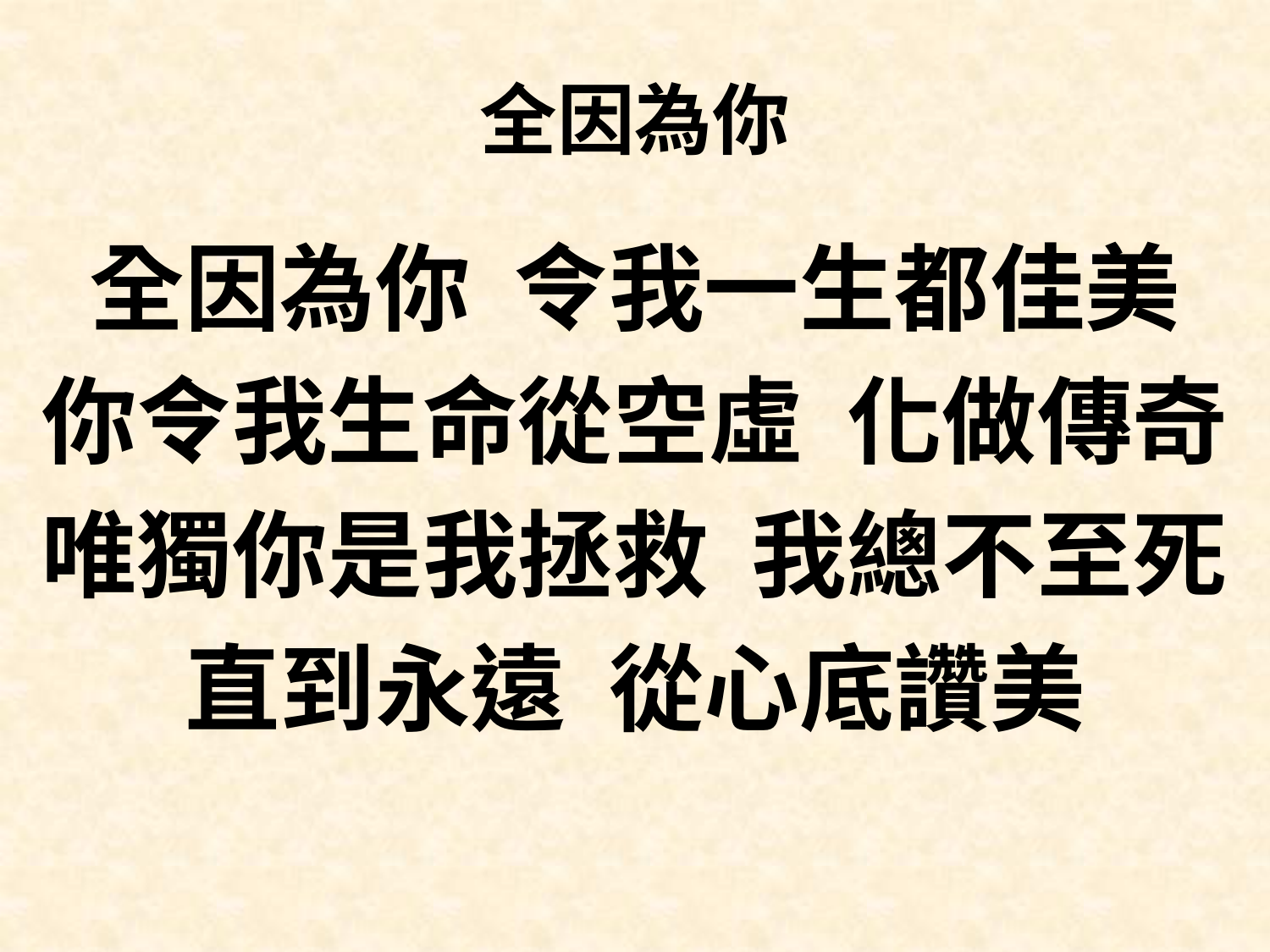

# 全因為你
全因為你  令我一生都佳美
你令我生命從空虛  化做傳奇
唯獨你是我拯救  我總不至死
直到永遠  從心底讚美